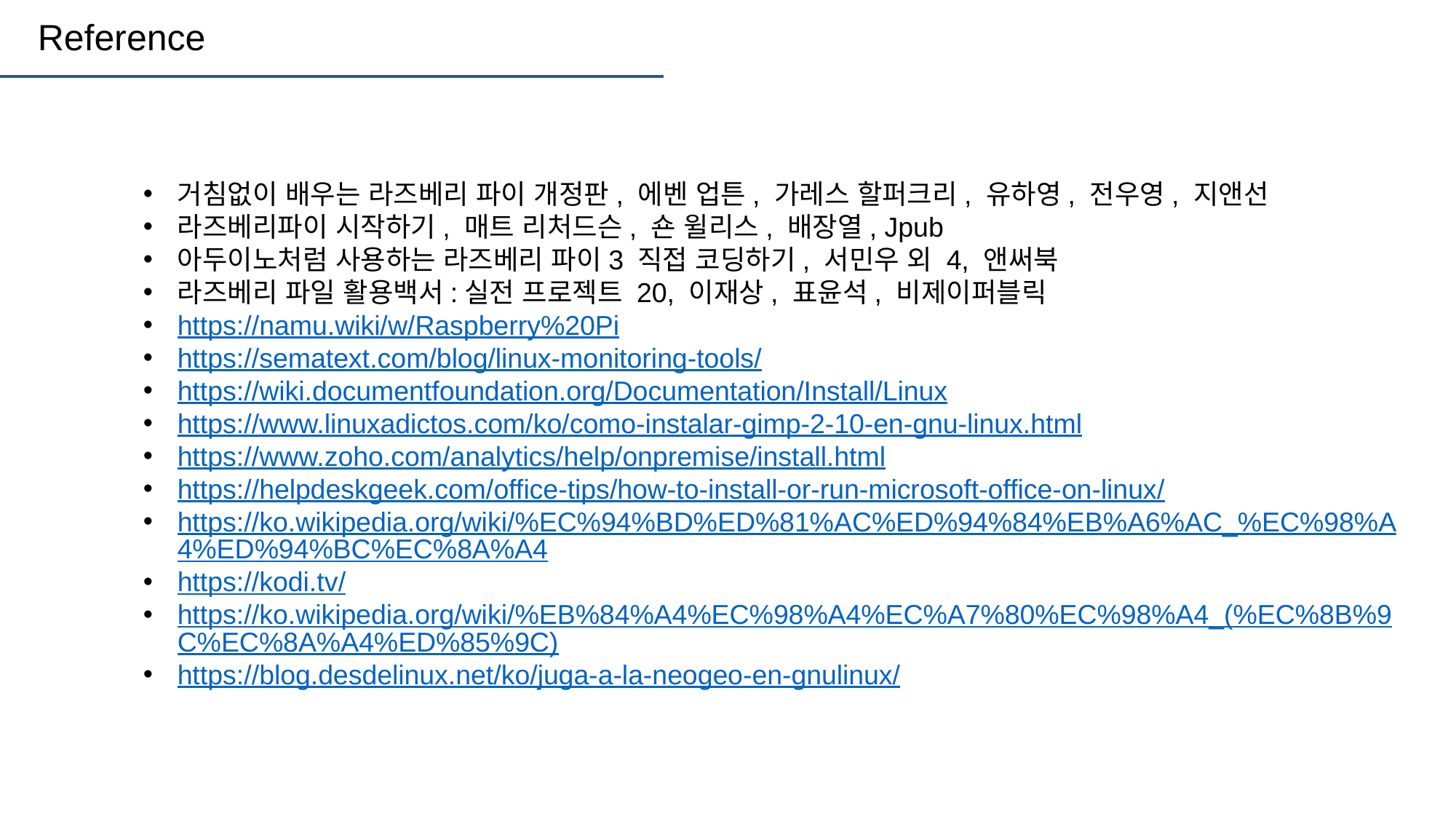

Reference
거침없이 배우는 라즈베리 파이 개정판, 에벤 업튼, 가레스 할퍼크리, 유하영, 전우영, 지앤선
라즈베리파이 시작하기, 매트 리처드슨, 숀 윌리스, 배장열, Jpub
아두이노처럼 사용하는 라즈베리 파이3 직접 코딩하기, 서민우 외 4, 앤써북
라즈베리 파일 활용백서:실전 프로젝트 20, 이재상, 표윤석, 비제이퍼블릭
https://namu.wiki/w/Raspberry%20Pi
https://sematext.com/blog/linux-monitoring-tools/
https://wiki.documentfoundation.org/Documentation/Install/Linux
https://www.linuxadictos.com/ko/como-instalar-gimp-2-10-en-gnu-linux.html
https://www.zoho.com/analytics/help/onpremise/install.html
https://helpdeskgeek.com/office-tips/how-to-install-or-run-microsoft-office-on-linux/
https://ko.wikipedia.org/wiki/%EC%94%BD%ED%81%AC%ED%94%84%EB%A6%AC_%EC%98%A4%ED%94%BC%EC%8A%A4
https://kodi.tv/
https://ko.wikipedia.org/wiki/%EB%84%A4%EC%98%A4%EC%A7%80%EC%98%A4_(%EC%8B%9C%EC%8A%A4%ED%85%9C)
https://blog.desdelinux.net/ko/juga-a-la-neogeo-en-gnulinux/